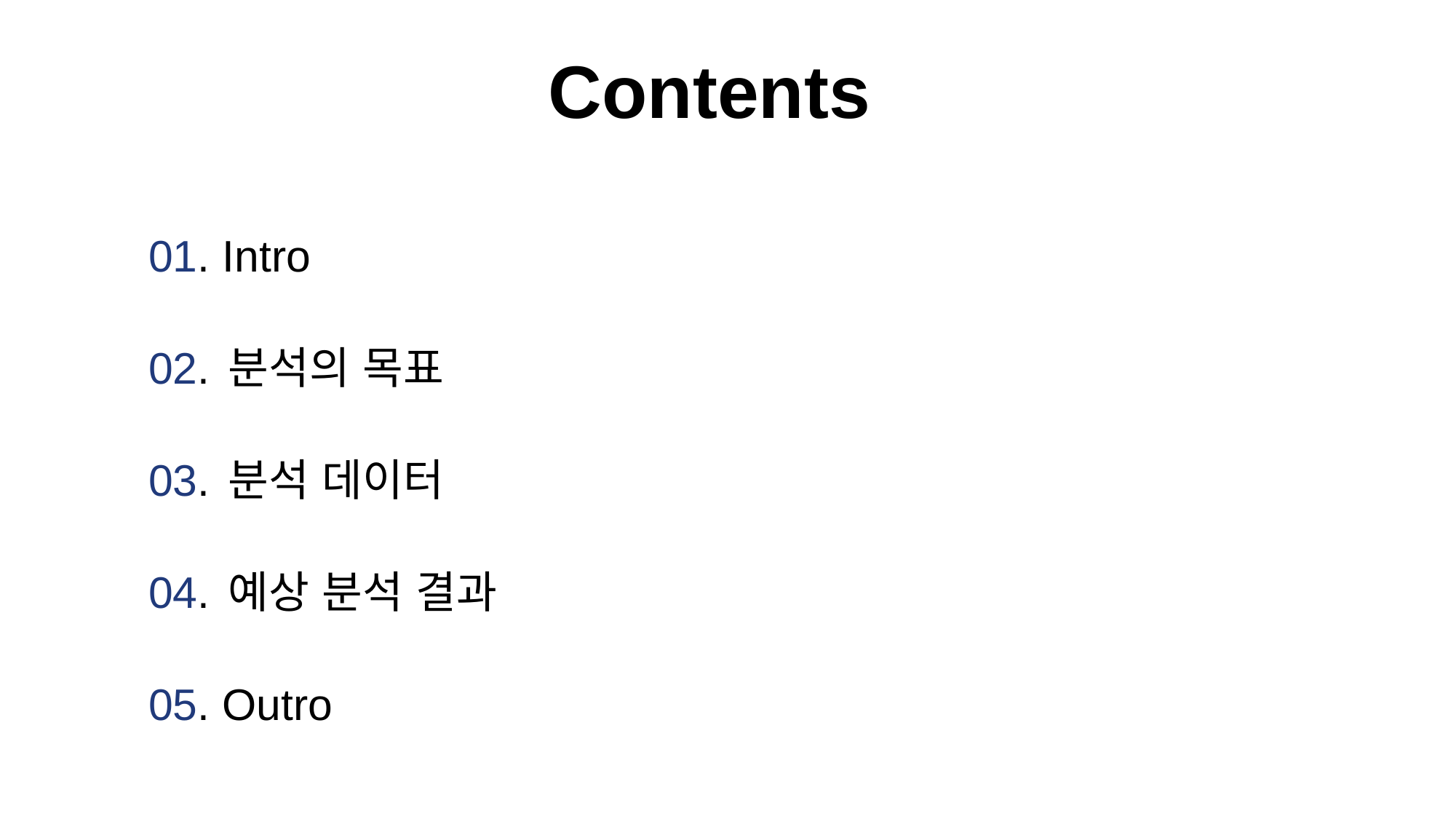

# Contents
01. Intro

02. 분석의 목표

03. 분석 데이터

04. 예상 분석 결과

05. Outro